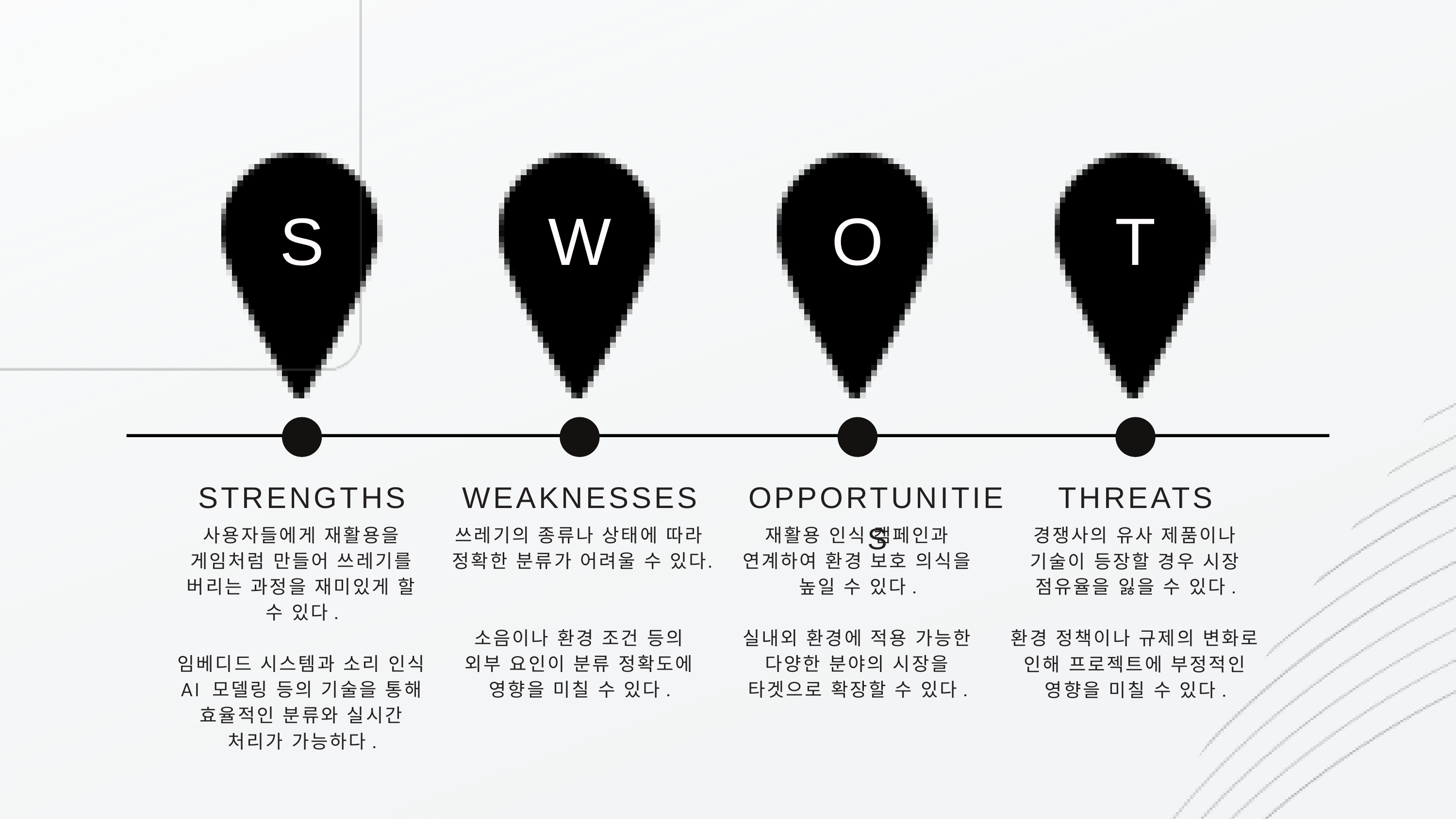

S
W
O
T

STRENGTHS
WEAKNESSES
OPPORTUNITIES
THREATS
사용자들에게 재활용을 게임처럼 만들어 쓰레기를 버리는 과정을 재미있게 할 수 있다.

임베디드 시스템과 소리 인식 AI 모델링 등의 기술을 통해 효율적인 분류와 실시간 처리가 가능하다.
쓰레기의 종류나 상태에 따라 정확한 분류가 어려울 수 있다.

소음이나 환경 조건 등의 외부 요인이 분류 정확도에 영향을 미칠 수 있다.
재활용 인식 캠페인과 연계하여 환경 보호 의식을 높일 수 있다.

실내외 환경에 적용 가능한 다양한 분야의 시장을 타겟으로 확장할 수 있다.
경쟁사의 유사 제품이나 기술이 등장할 경우 시장 점유율을 잃을 수 있다.

환경 정책이나 규제의 변화로 인해 프로젝트에 부정적인 영향을 미칠 수 있다.